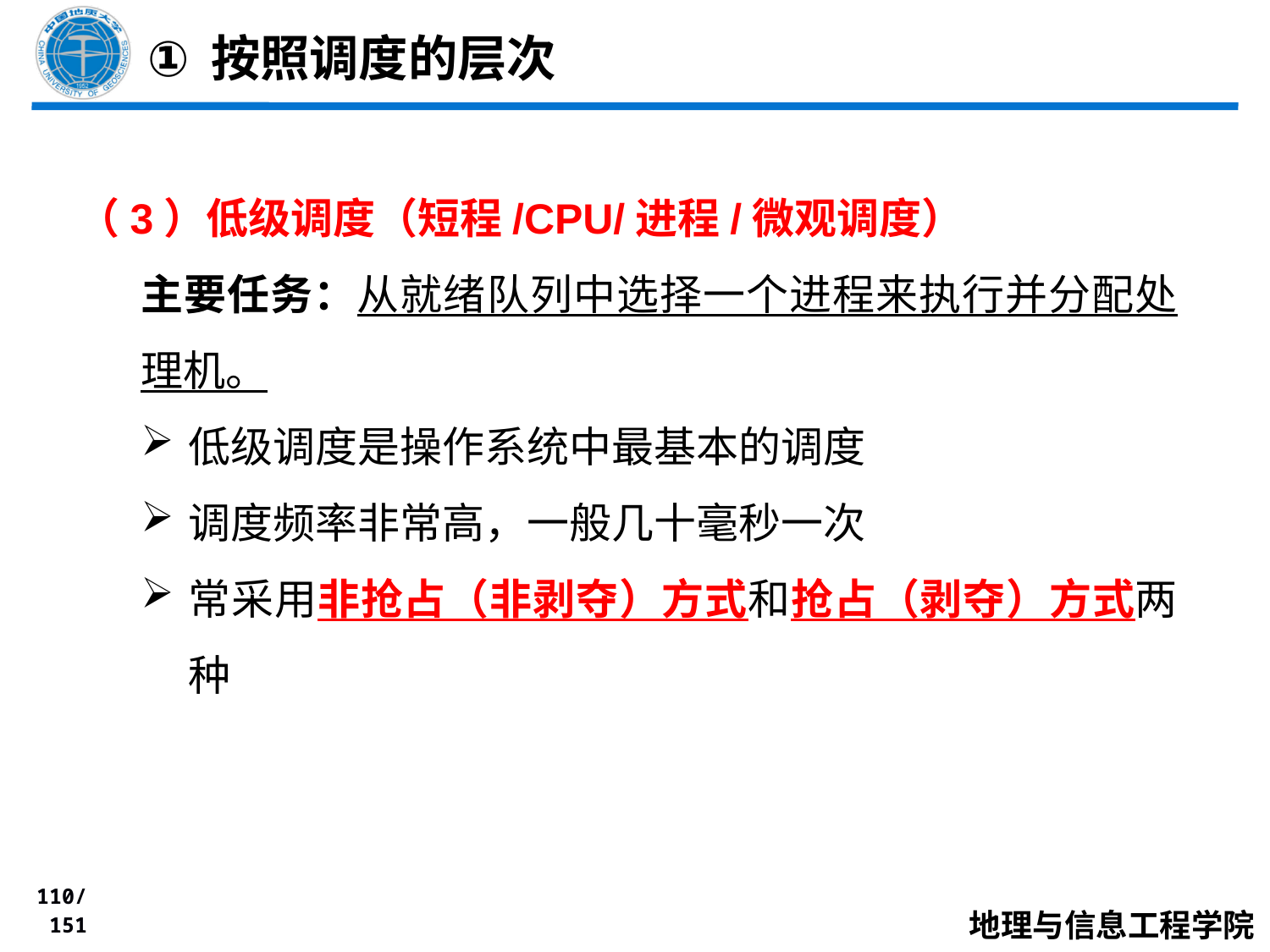

按照调度的层次
（3）低级调度（短程/CPU/进程/微观调度）
主要任务：从就绪队列中选择一个进程来执行并分配处理机。
低级调度是操作系统中最基本的调度
调度频率非常高，一般几十毫秒一次
常采用非抢占（非剥夺）方式和抢占（剥夺）方式两种